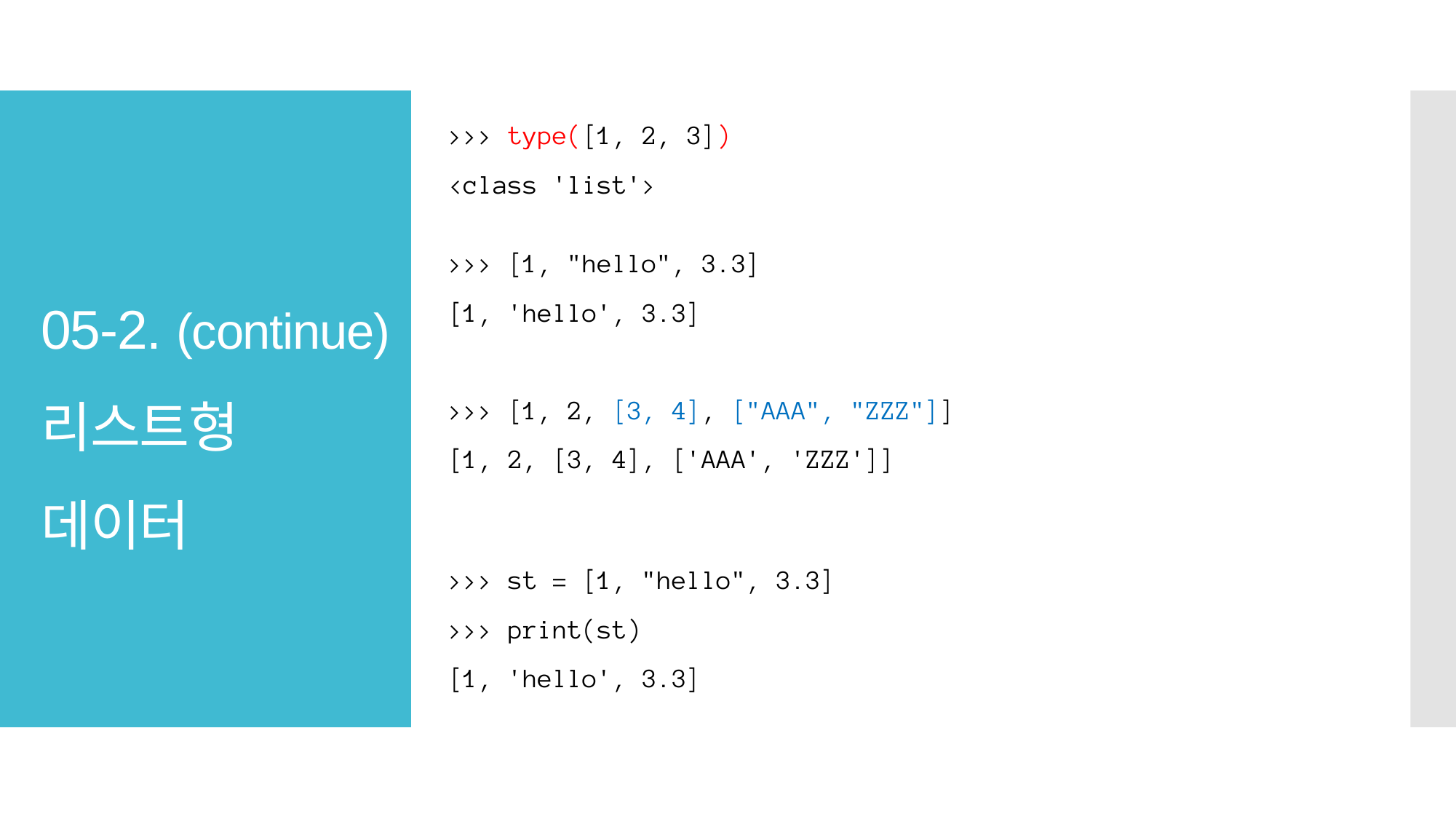

>>> type([1, 2, 3])
<class 'list'>
# 05-2. (continue) 리스트형 데이터
>>> [1, "hello", 3.3]
[1, 'hello', 3.3]
>>> [1, 2, [3, 4], ["AAA", "ZZZ"]]
[1, 2, [3, 4], ['AAA', 'ZZZ']]
>>> st = [1, "hello", 3.3]
>>> print(st)
[1, 'hello', 3.3]